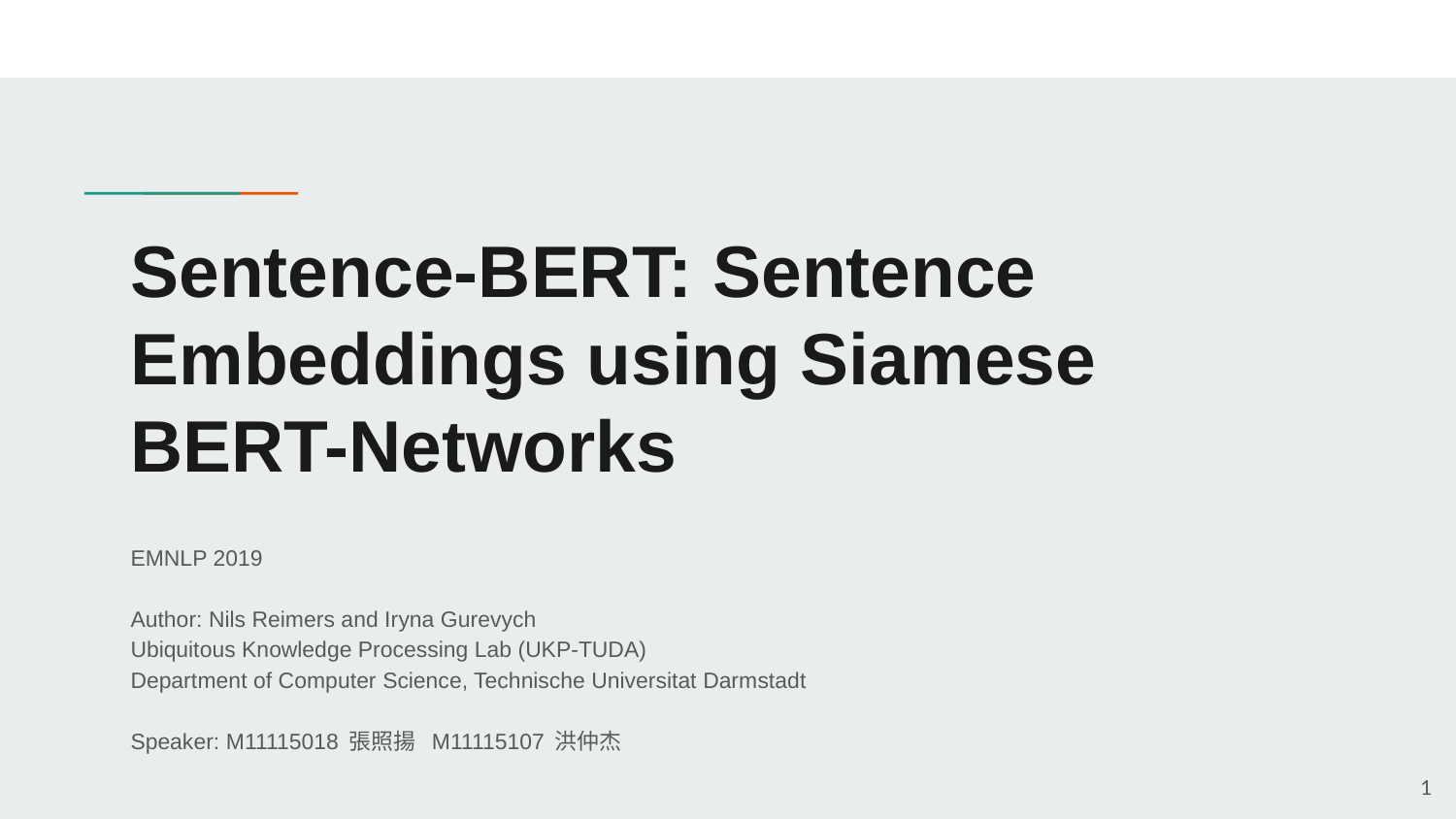

# Sentence-BERT: Sentence Embeddings using Siamese BERT-Networks
EMNLP 2019

Author: Nils Reimers and Iryna Gurevych
Ubiquitous Knowledge Processing Lab (UKP-TUDA)
Department of Computer Science, Technische Universitat Darmstadt

Speaker: M11115018 張照揚	M11115107 洪仲杰
1